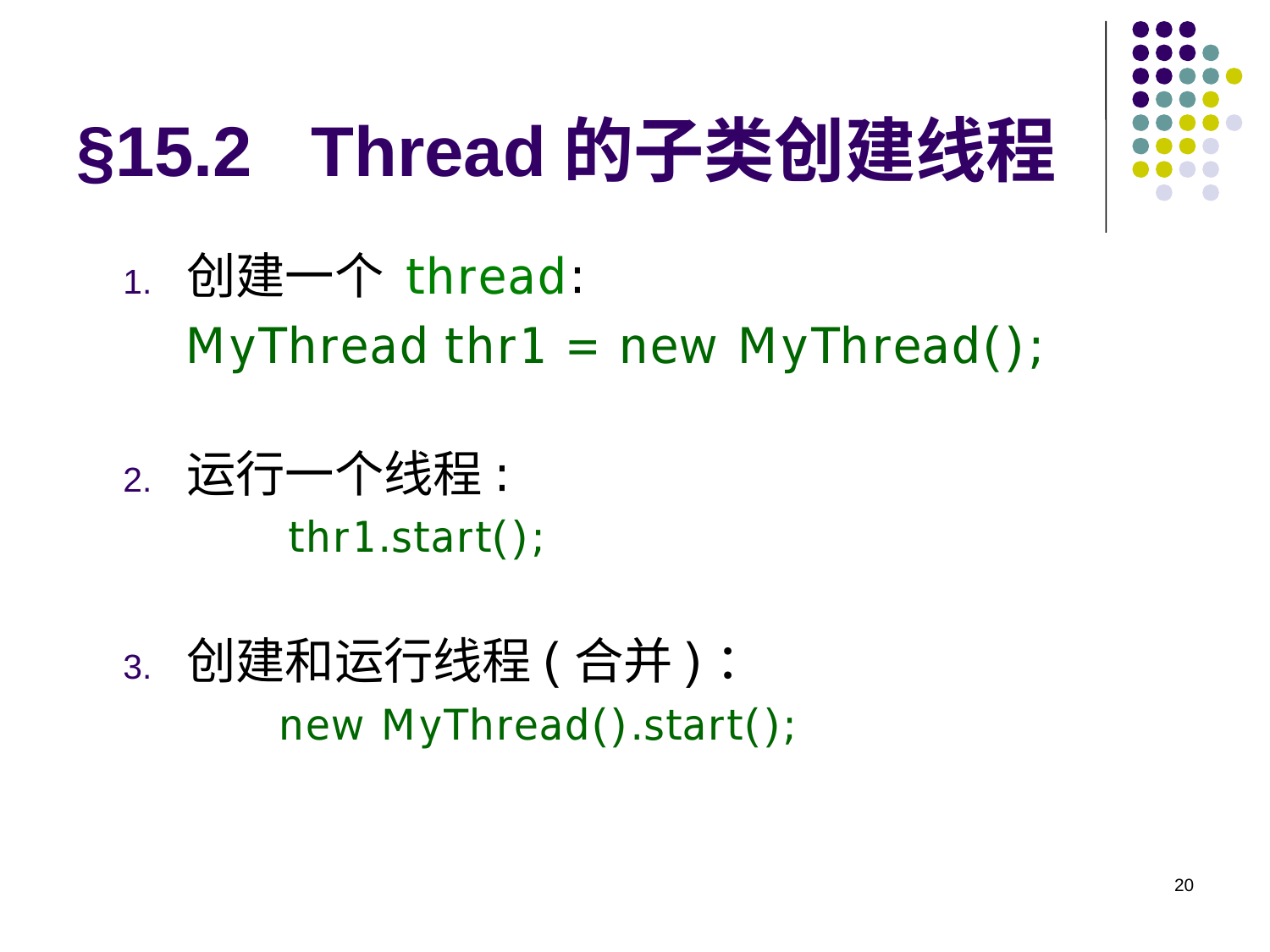

# §15.2   Thread的子类创建线程
创建一个 thread:
MyThread thr1 = new MyThread();

运行一个线程:
   thr1.start();

创建和运行线程(合并)：
   new MyThread().start();
20